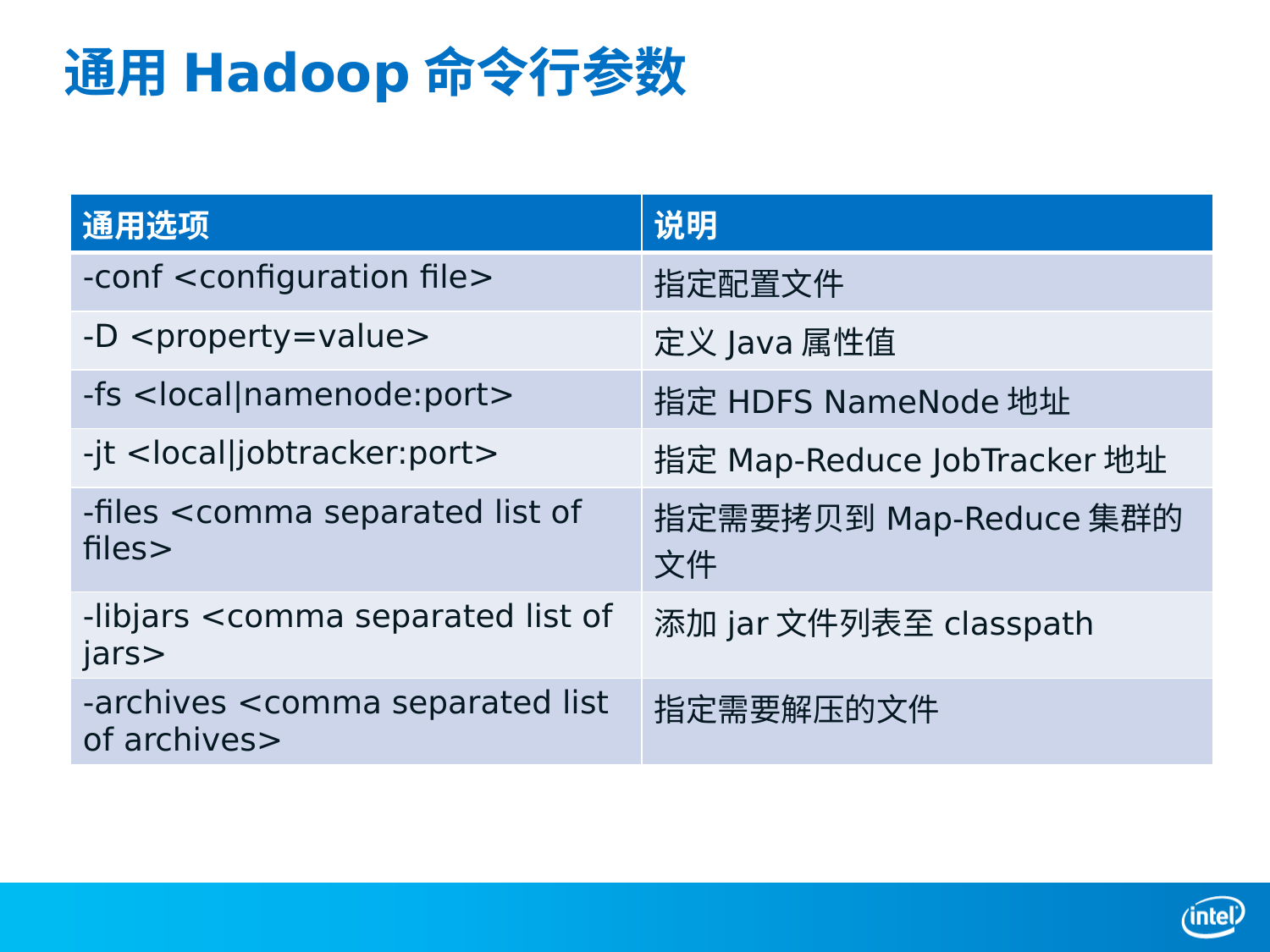

# 通用Hadoop命令行参数
| 通用选项 | 说明 |
| --- | --- |
| -conf <configuration file> | 指定配置文件 |
| -D <property=value> | 定义Java属性值 |
| -fs <local|namenode:port> | 指定HDFS NameNode地址 |
| -jt <local|jobtracker:port> | 指定Map-Reduce JobTracker地址 |
| -files <comma separated list of files> | 指定需要拷贝到Map-Reduce集群的文件 |
| -libjars <comma separated list of jars> | 添加jar文件列表至classpath |
| -archives <comma separated list of archives> | 指定需要解压的文件 |